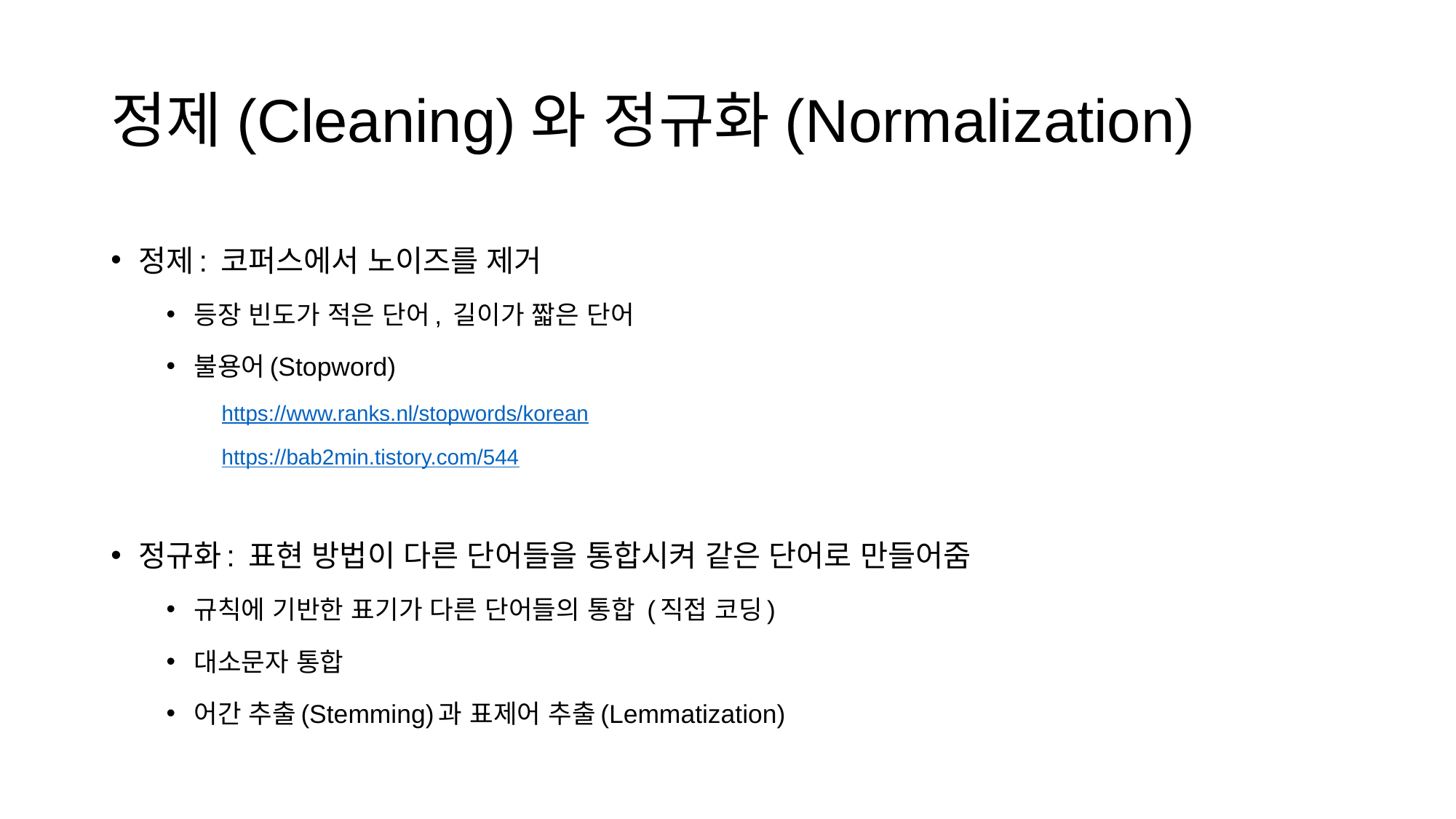

# 정제(Cleaning)와 정규화(Normalization)
정제: 코퍼스에서 노이즈를 제거
등장 빈도가 적은 단어, 길이가 짧은 단어
불용어(Stopword)
https://www.ranks.nl/stopwords/korean
https://bab2min.tistory.com/544

정규화: 표현 방법이 다른 단어들을 통합시켜 같은 단어로 만들어줌
규칙에 기반한 표기가 다른 단어들의 통합 (직접 코딩)
대소문자 통합
어간 추출(Stemming)과 표제어 추출(Lemmatization)